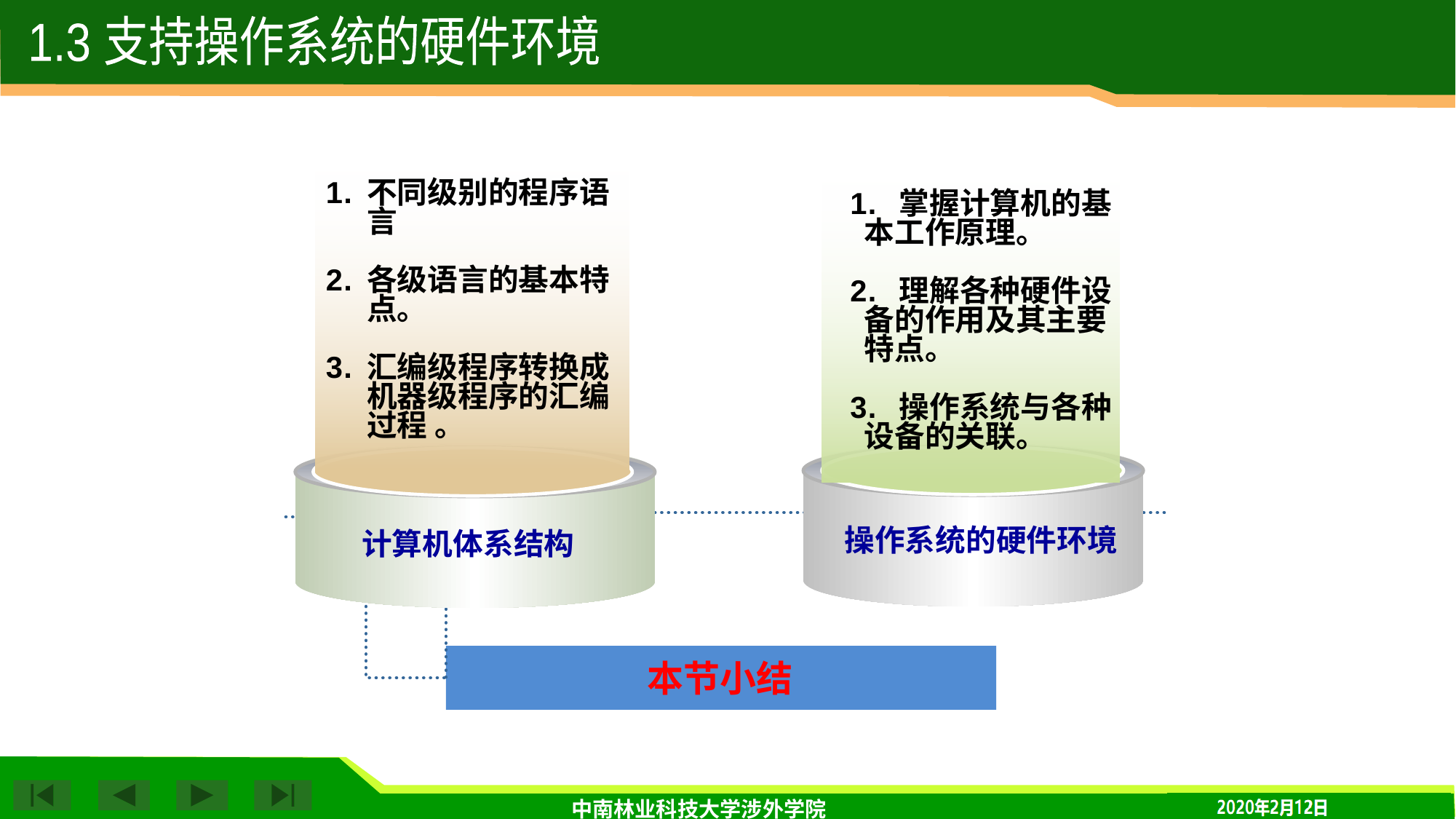

1.3 支持操作系统的硬件环境

不同级别的程序语言

各级语言的基本特点。

汇编级程序转换成机器级程序的汇编过程 。

  掌握计算机的基本工作原理。

  理解各种硬件设备的作用及其主要特点。

  操作系统与各种设备的关联。

操作系统的硬件环境
计算机体系结构

本节小结